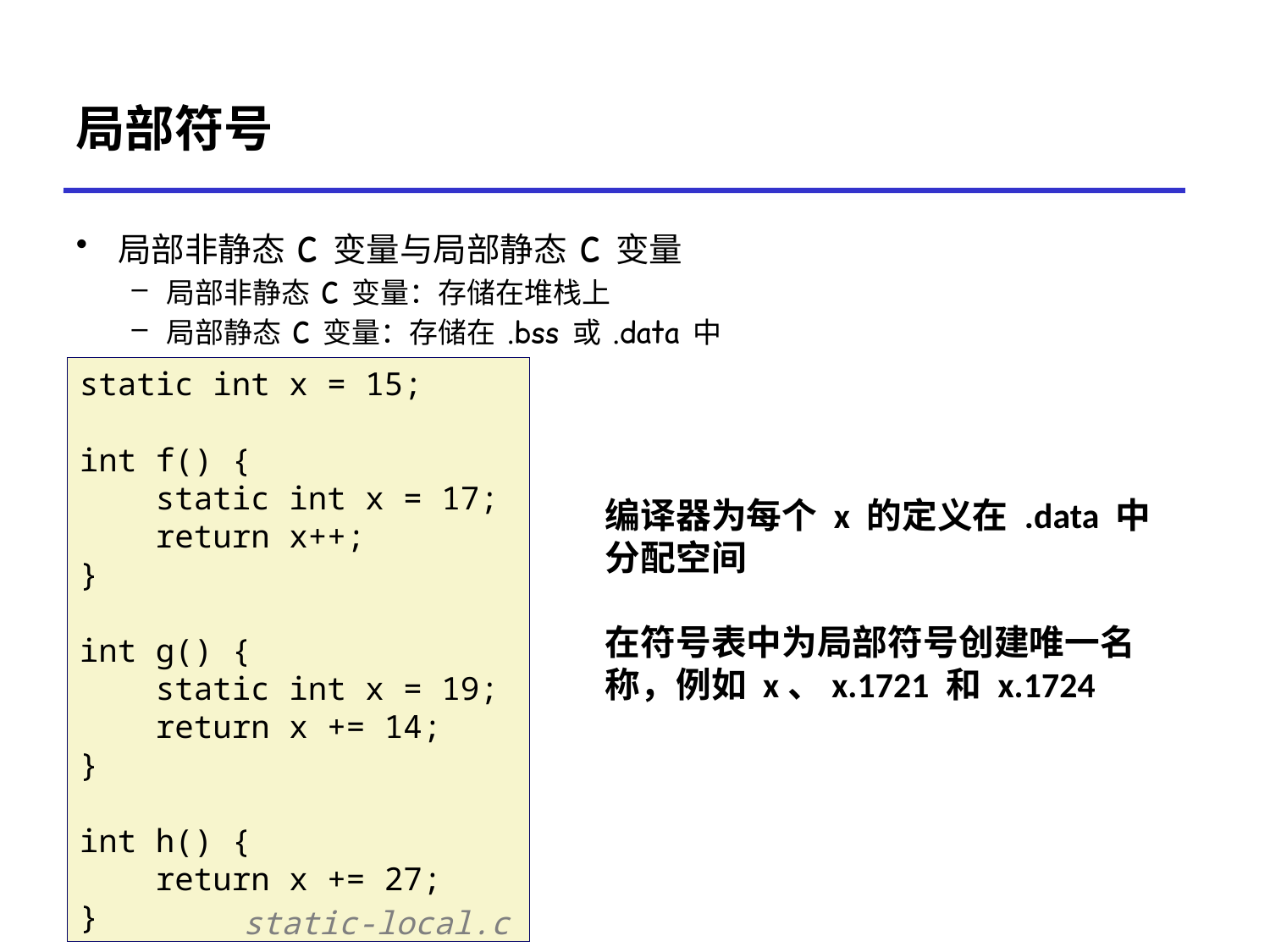

# 局部符号
局部非静态 C 变量与局部静态 C 变量
局部非静态 C 变量：存储在堆栈上
局部静态 C 变量：存储在 .bss 或 .data 中
static int x = 15;

int f() {
    static int x = 17;
    return x++;
}

int g() {
    static int x = 19;
    return x += 14;
}

int h() {
    return x += 27;
}
编译器为每个 x 的定义在 .data 中分配空间

在符号表中为局部符号创建唯一名称，例如 x、x.1721 和 x.1724
static-local.c